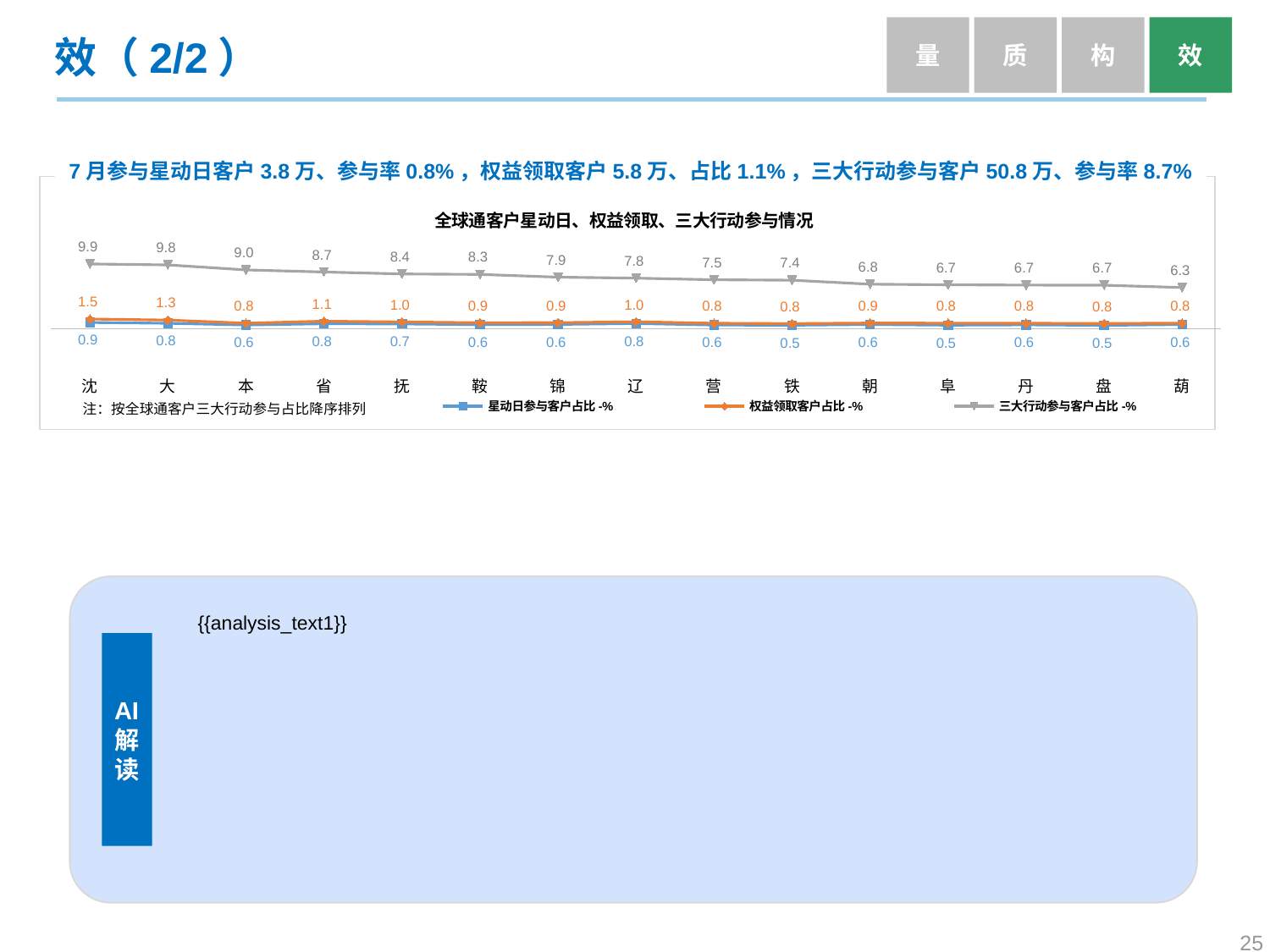

量
质
构
效
效（2/2）
7月参与星动日客户3.8万、参与率0.8%，权益领取客户5.8万、占比1.1%，三大行动参与客户50.8万、参与率8.7%
|  |
| --- |

### Chart: 全球通客户星动日、权益领取、三大行动参与情况

| Category | 星动日参与客户占比-% | 权益领取客户占比-% | 三大行动参与客户占比-% |
|---|---|---|---|
| 沈 | 0.943470096718673 | 1.47524962693366 | 9.93139494436756 |
| 大 | 0.822578184017135 | 1.31567297313081 | 9.78126748437827 |
| 本 | 0.564237809411268 | 0.834226775079627 | 9.0137185697628 |
| 省 | 0.751290476860198 | 1.14489472265552 | 8.69126321502299 |
| 抚 | 0.718739946197181 | 1.03224746558605 | 8.39830514275544 |
| 鞍 | 0.607751917332419 | 0.904468058890328 | 8.32836586332409 |
| 锦 | 0.6454791575427 | 0.924672532547677 | 7.90152088227097 |
| 辽 | 0.793600885412081 | 1.04954031517652 | 7.75112877463496 |
| 营 | 0.555669566041012 | 0.829084250240738 | 7.51006361785088 |
| 铁 | 0.524960240946899 | 0.770551560103022 | 7.43881328022744 |
| 朝 | 0.641876715747442 | 0.862490641377589 | 6.82405789867731 |
| 阜 | 0.534147824324716 | 0.843200833791726 | 6.72895978691989 |
| 丹 | 0.585015460848522 | 0.832389037202067 | 6.69022605489081 |
| 盘 | 0.50222895806515 | 0.790122830491385 | 6.67165513611546 |
| 葫 | 0.641730965056758 | 0.847440252045133 | 6.30727910171333 |
注：按全球通客户三大行动参与占比降序排列

{{analysis_text1}}
AI解
读